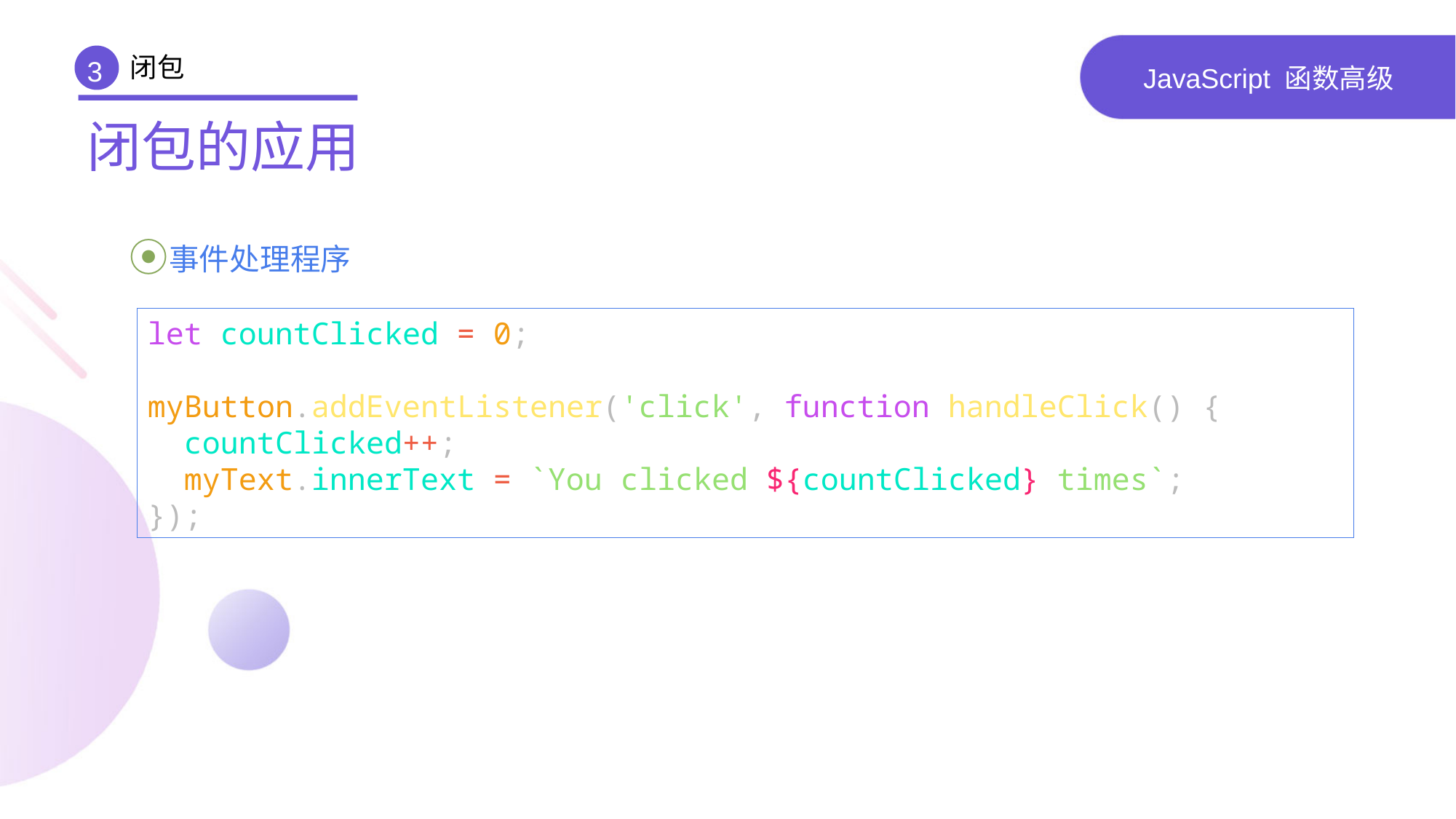

闭包
3
# JavaScript 函数高级
闭包的应用
事件处理程序
let countClicked = 0;
myButton.addEventListener('click', function handleClick() {
  countClicked++;
  myText.innerText = `You clicked ${countClicked} times`;
});